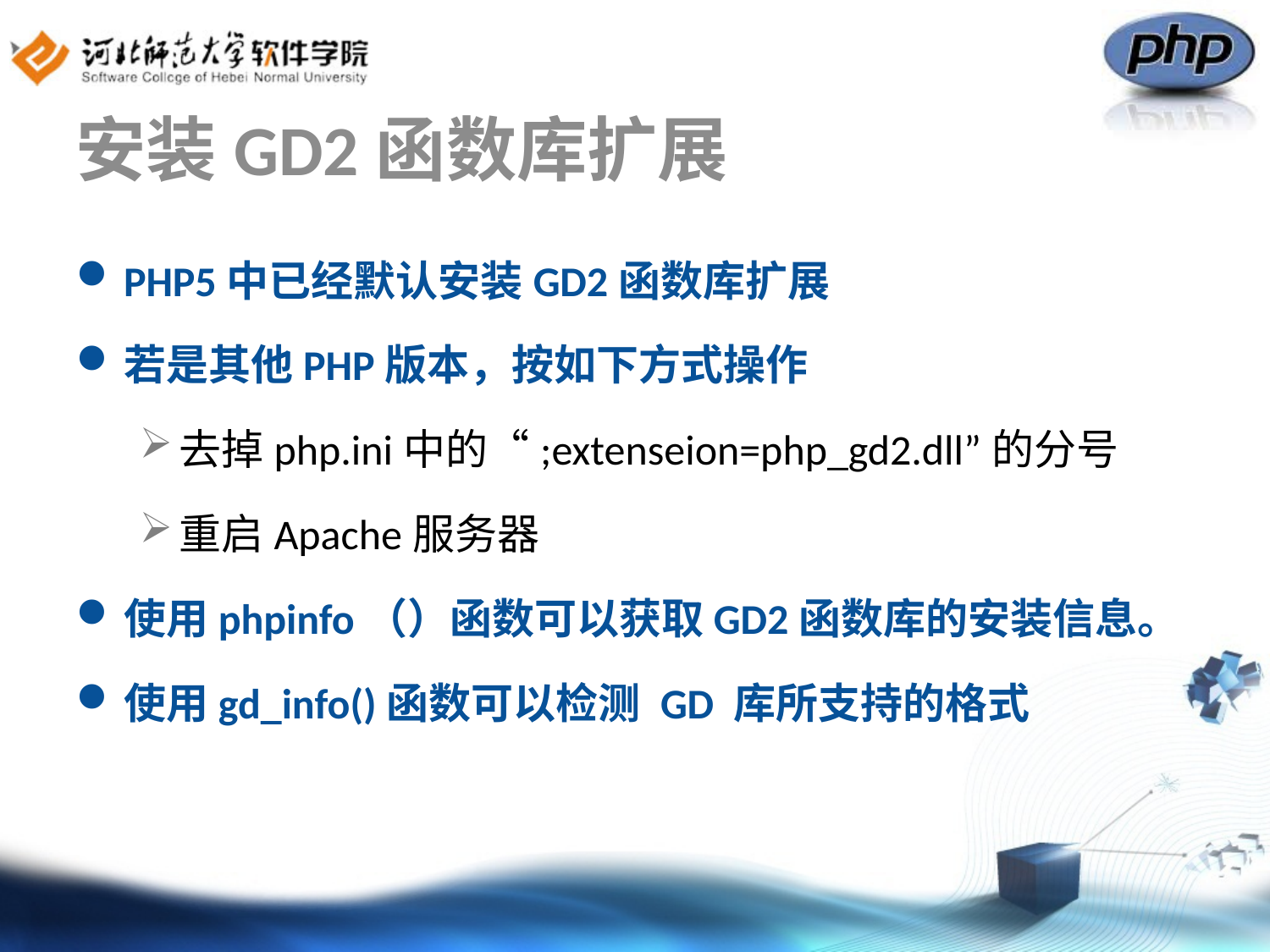

# 安装GD2函数库扩展
PHP5中已经默认安装GD2函数库扩展
若是其他PHP版本，按如下方式操作
去掉php.ini中的“;extenseion=php_gd2.dll”的分号
重启Apache服务器
使用phpinfo（）函数可以获取GD2函数库的安装信息。
使用gd_info()函数可以检测 GD 库所支持的格式